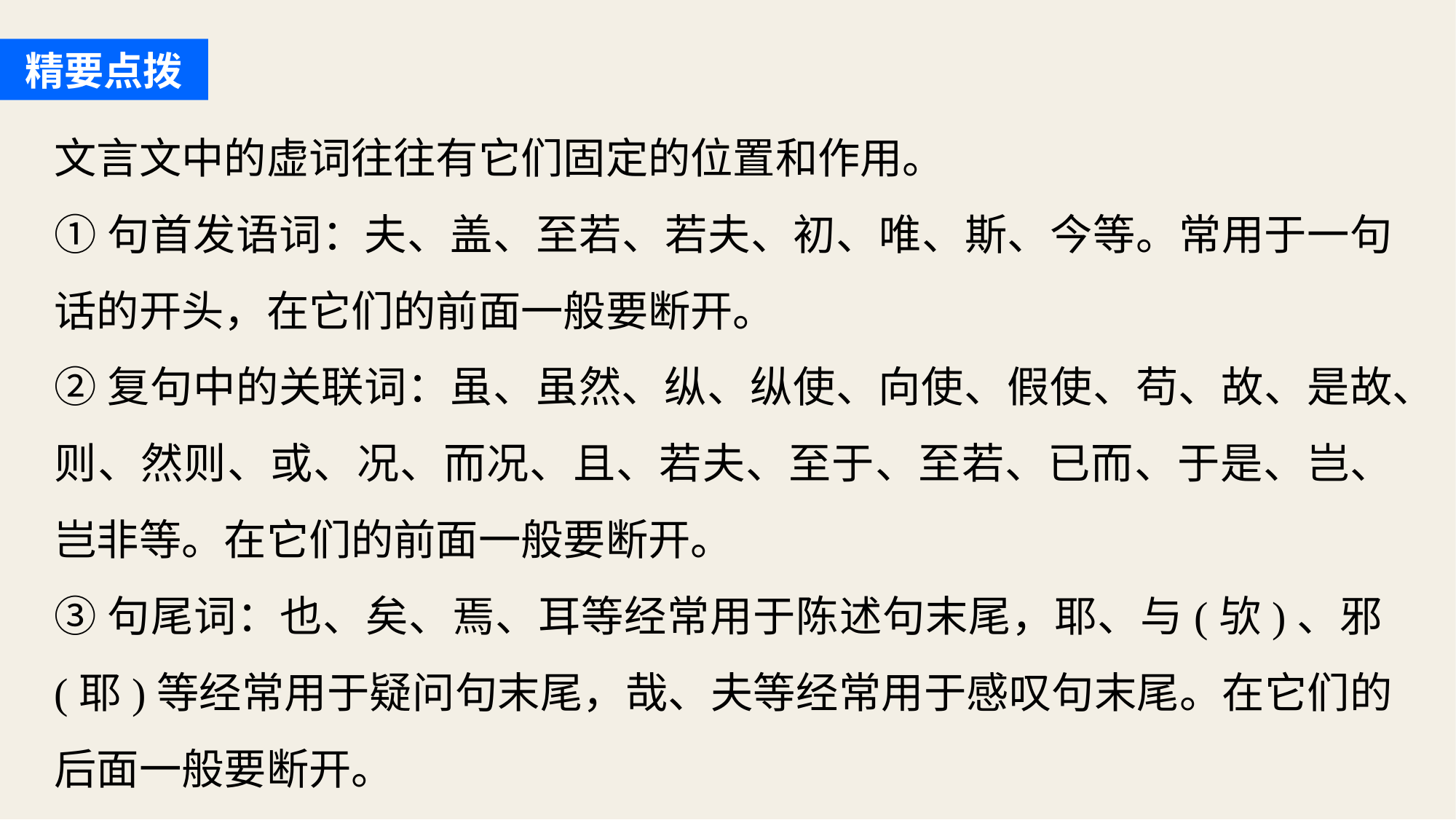

精要点拨
文言文中的虚词往往有它们固定的位置和作用。
①句首发语词：夫、盖、至若、若夫、初、唯、斯、今等。常用于一句话的开头，在它们的前面一般要断开。
②复句中的关联词：虽、虽然、纵、纵使、向使、假使、苟、故、是故、则、然则、或、况、而况、且、若夫、至于、至若、已而、于是、岂、岂非等。在它们的前面一般要断开。
③句尾词：也、矣、焉、耳等经常用于陈述句末尾，耶、与(欤)、邪(耶)等经常用于疑问句末尾，哉、夫等经常用于感叹句末尾。在它们的后面一般要断开。